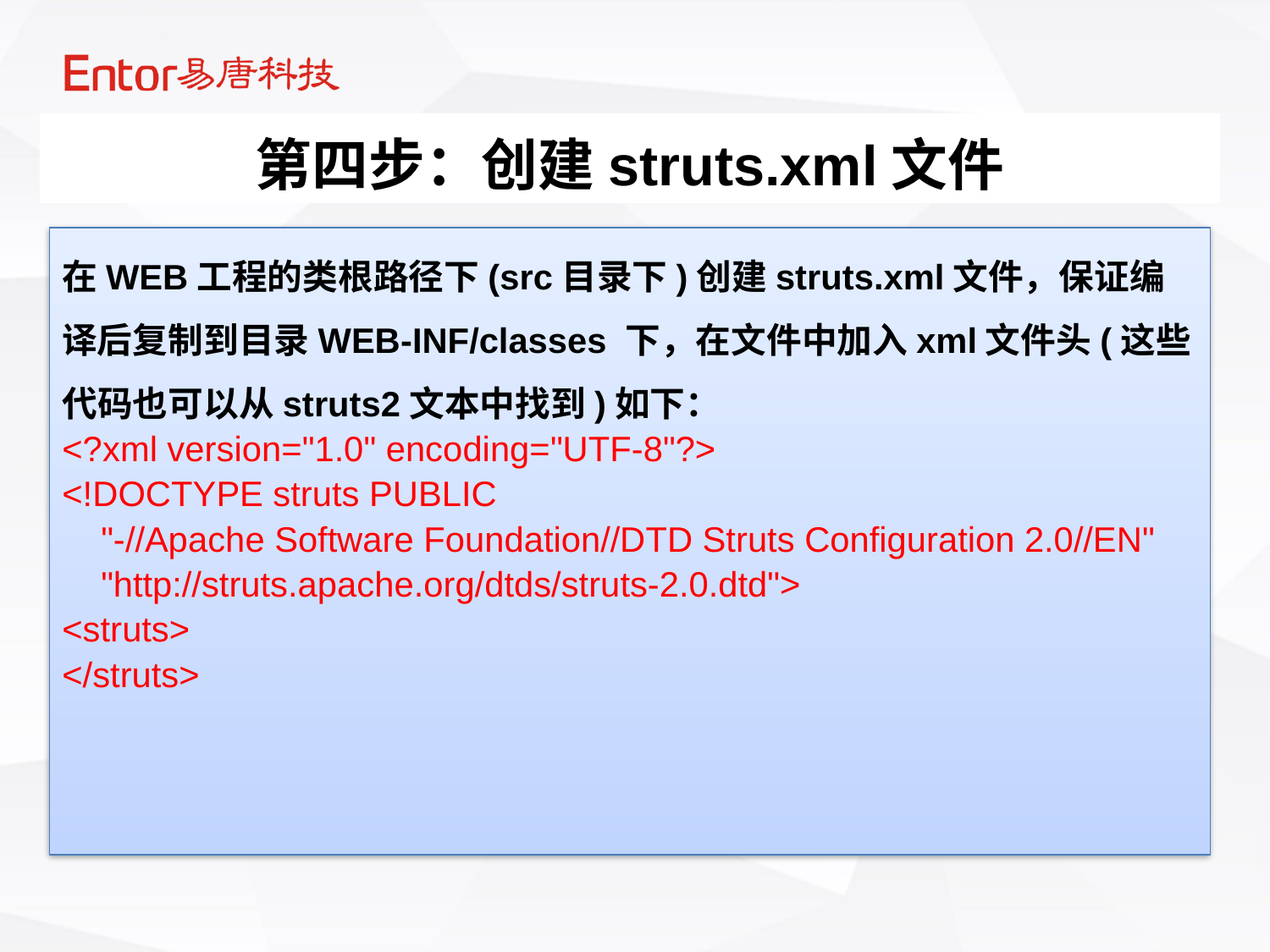

第四步：创建struts.xml文件
在WEB工程的类根路径下(src目录下)创建struts.xml文件，保证编译后复制到目录WEB-INF/classes 下，在文件中加入xml文件头(这些代码也可以从struts2文本中找到)如下：
<?xml version="1.0" encoding="UTF-8"?>
<!DOCTYPE struts PUBLIC
    "-//Apache Software Foundation//DTD Struts Configuration 2.0//EN"
    "http://struts.apache.org/dtds/struts-2.0.dtd">
<struts>
</struts>